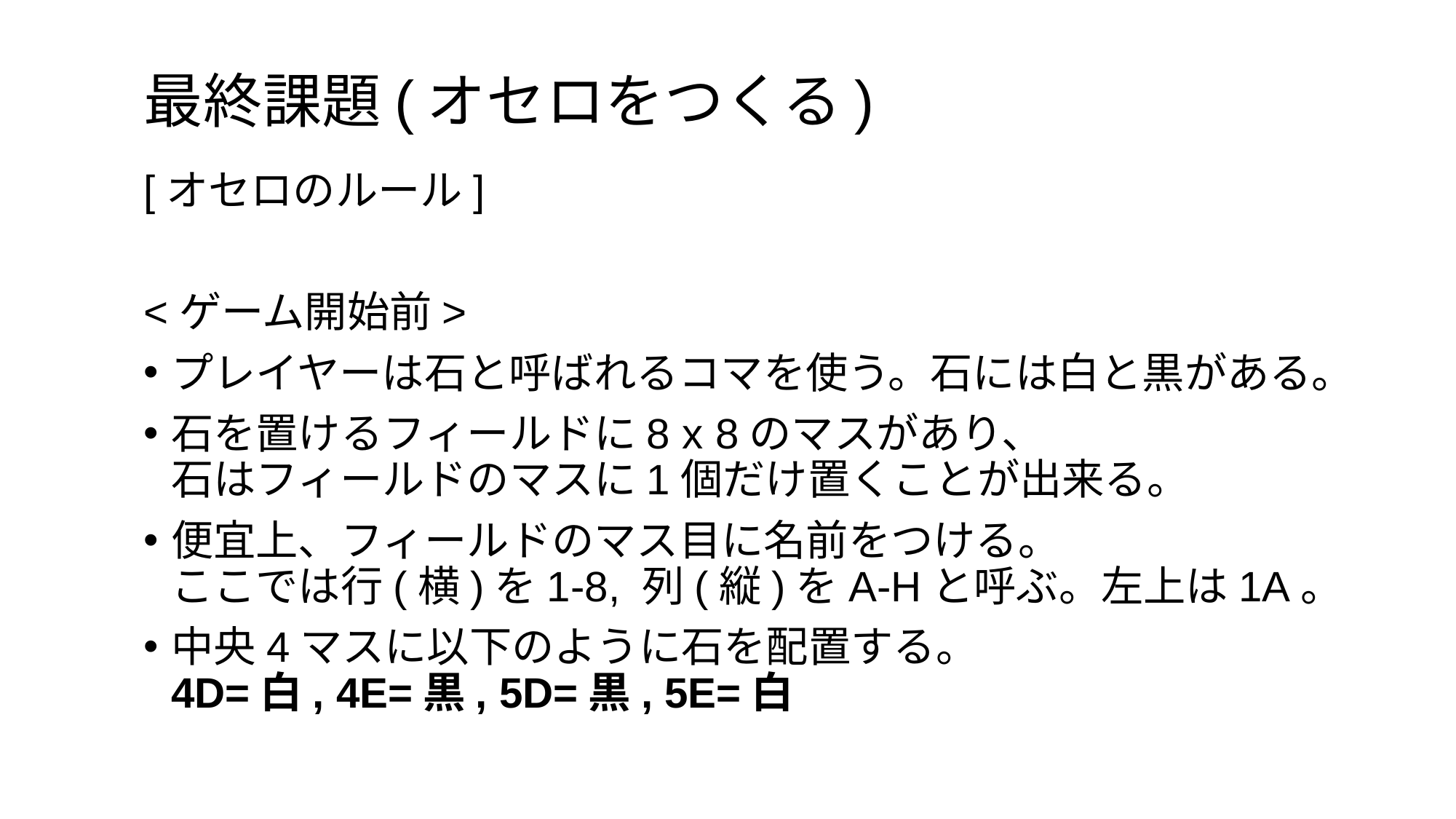

# 最終課題(オセロをつくる)
[オセロのルール]

<ゲーム開始前>
プレイヤーは石と呼ばれるコマを使う。石には白と黒がある。
石を置けるフィールドに8 x 8のマスがあり、
石はフィールドのマスに1個だけ置くことが出来る。
便宜上、フィールドのマス目に名前をつける。
ここでは行(横)を1-8, 列(縦)をA-Hと呼ぶ。左上は1A。
中央4マスに以下のように石を配置する。
4D=白, 4E=黒, 5D=黒, 5E=白